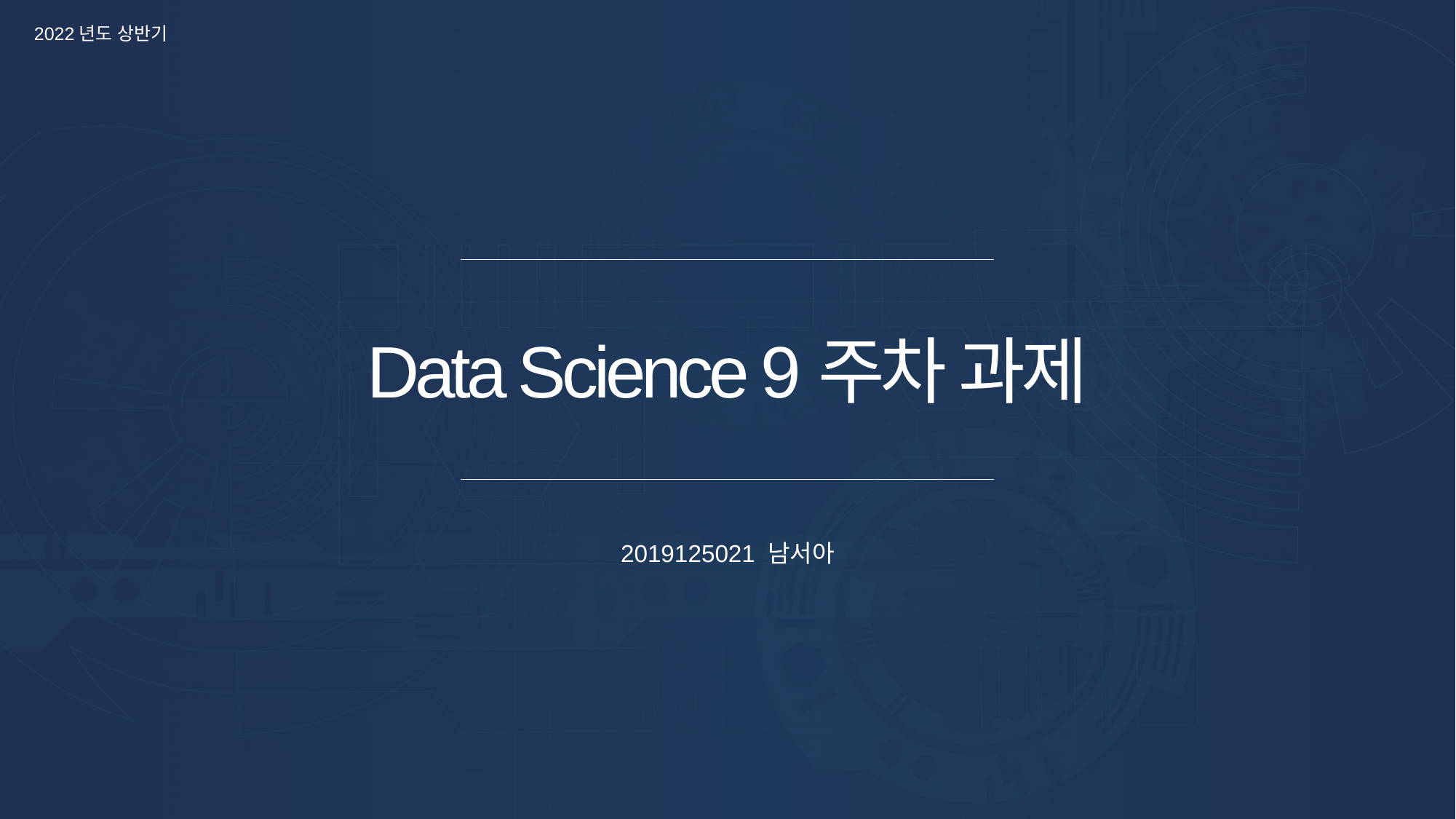

2022년도 상반기
Data Science 9주차 과제
2019125021 남서아